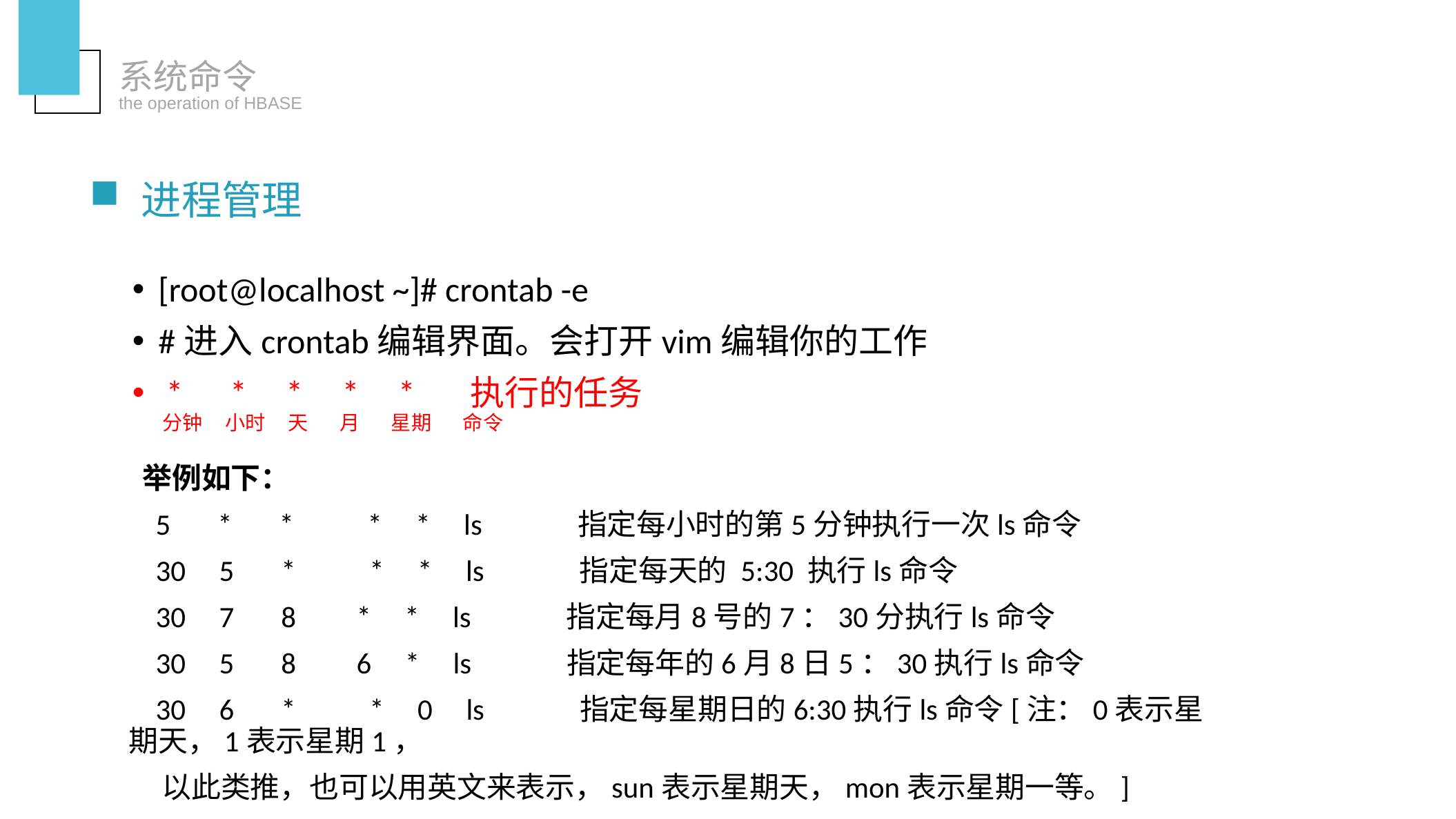

系统命令
the operation of HBASE

进程管理

[root@localhost ~]# crontab -e
#进入crontab编辑界面。会打开vim编辑你的工作
 *      *     *     *     *      执行的任务
 分钟     小时     天       月       星期       命令
 举例如下：
    5       *       *           *     *     ls             指定每小时的第5分钟执行一次ls命令
    30     5       *           *     *     ls             指定每天的 5:30 执行ls命令
    30     7       8         *     *     ls             指定每月8号的7：30分执行ls命令
    30     5       8         6     *     ls             指定每年的6月8日5：30执行ls命令
    30     6       *           *     0     ls             指定每星期日的6:30执行ls命令[注：0表示星期天，1表示星期1，
    以此类推，也可以用英文来表示，sun表示星期天，mon表示星期一等。]